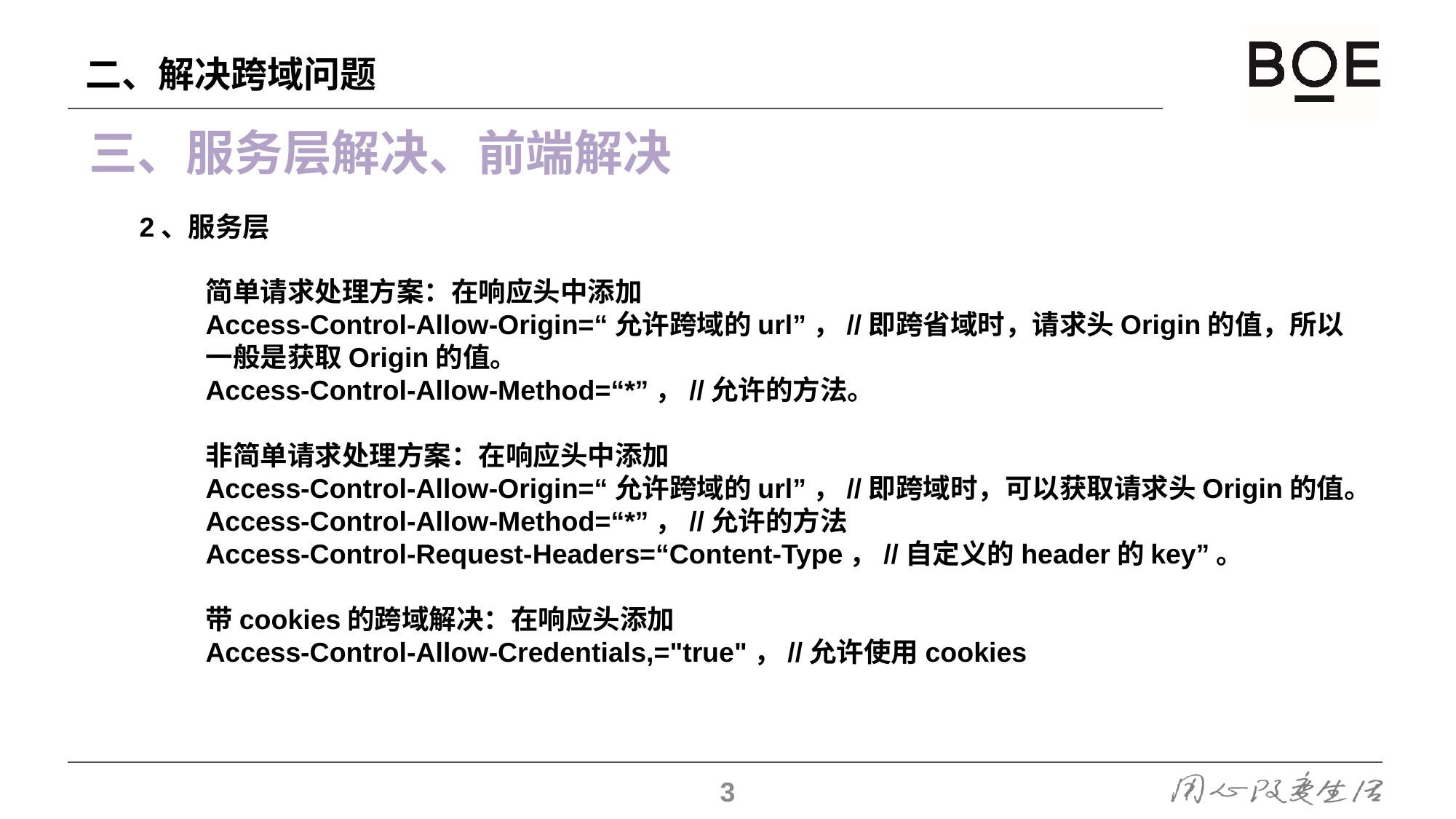

二、解决跨域问题
三、服务层解决、前端解决
2、服务层
简单请求处理方案：在响应头中添加
Access-Control-Allow-Origin=“允许跨域的url”，//即跨省域时，请求头Origin的值，所以一般是获取Origin的值。
Access-Control-Allow-Method=“*”，//允许的方法。

非简单请求处理方案：在响应头中添加
Access-Control-Allow-Origin=“允许跨域的url”，//即跨域时，可以获取请求头Origin的值。
Access-Control-Allow-Method=“*”，//允许的方法
Access-Control-Request-Headers=“Content-Type，//自定义的header的key”。

带cookies的跨域解决：在响应头添加
Access-Control-Allow-Credentials,="true"，//允许使用cookies

3